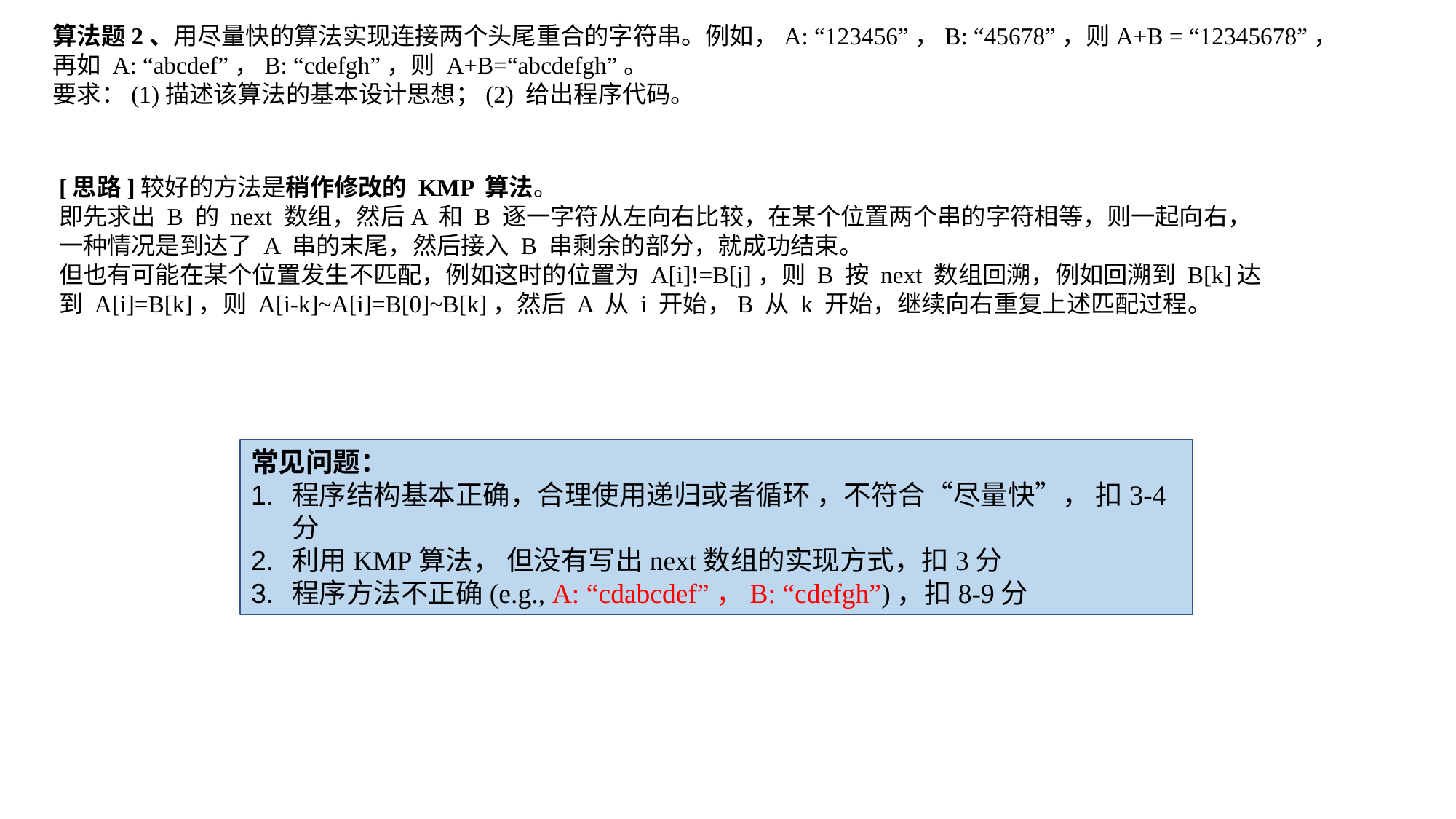

算法题2、用尽量快的算法实现连接两个头尾重合的字符串。例如，A: “123456”，B: “45678”，则A+B = “12345678”，
再如 A: “abcdef”，B: “cdefgh”，则 A+B=“abcdefgh”。
要求：(1)描述该算法的基本设计思想；(2) 给出程序代码。
[思路]较好的方法是稍作修改的 KMP 算法。
即先求出 B 的 next 数组，然后A 和 B 逐一字符从左向右比较，在某个位置两个串的字符相等，则一起向右，一种情况是到达了 A 串的末尾，然后接入 B 串剩余的部分，就成功结束。
但也有可能在某个位置发生不匹配，例如这时的位置为 A[i]!=B[j]，则 B 按 next 数组回溯，例如回溯到 B[k]达到 A[i]=B[k]，则 A[i-k]~A[i]=B[0]~B[k]，然后 A 从 i 开始，B 从 k 开始，继续向右重复上述匹配过程。
常见问题：
程序结构基本正确，合理使用递归或者循环 ，不符合“尽量快”， 扣3-4分
利用KMP算法， 但没有写出next数组的实现方式，扣3分
程序方法不正确(e.g., A: “cdabcdef”，B: “cdefgh”)，扣8-9分